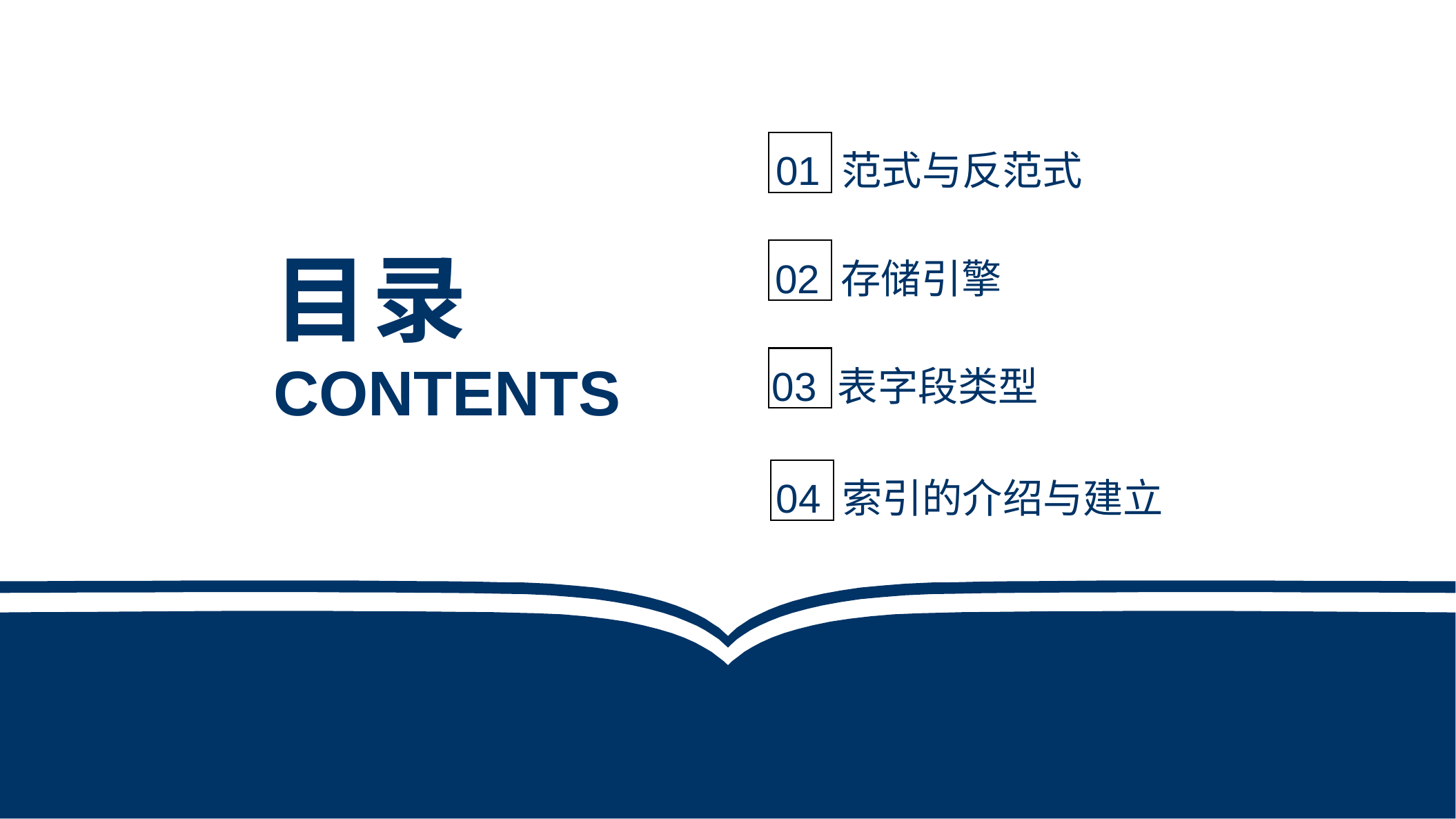

01 范式与反范式

目录
02 存储引擎

CONTENTS
03 表字段类型

04 索引的介绍与建立